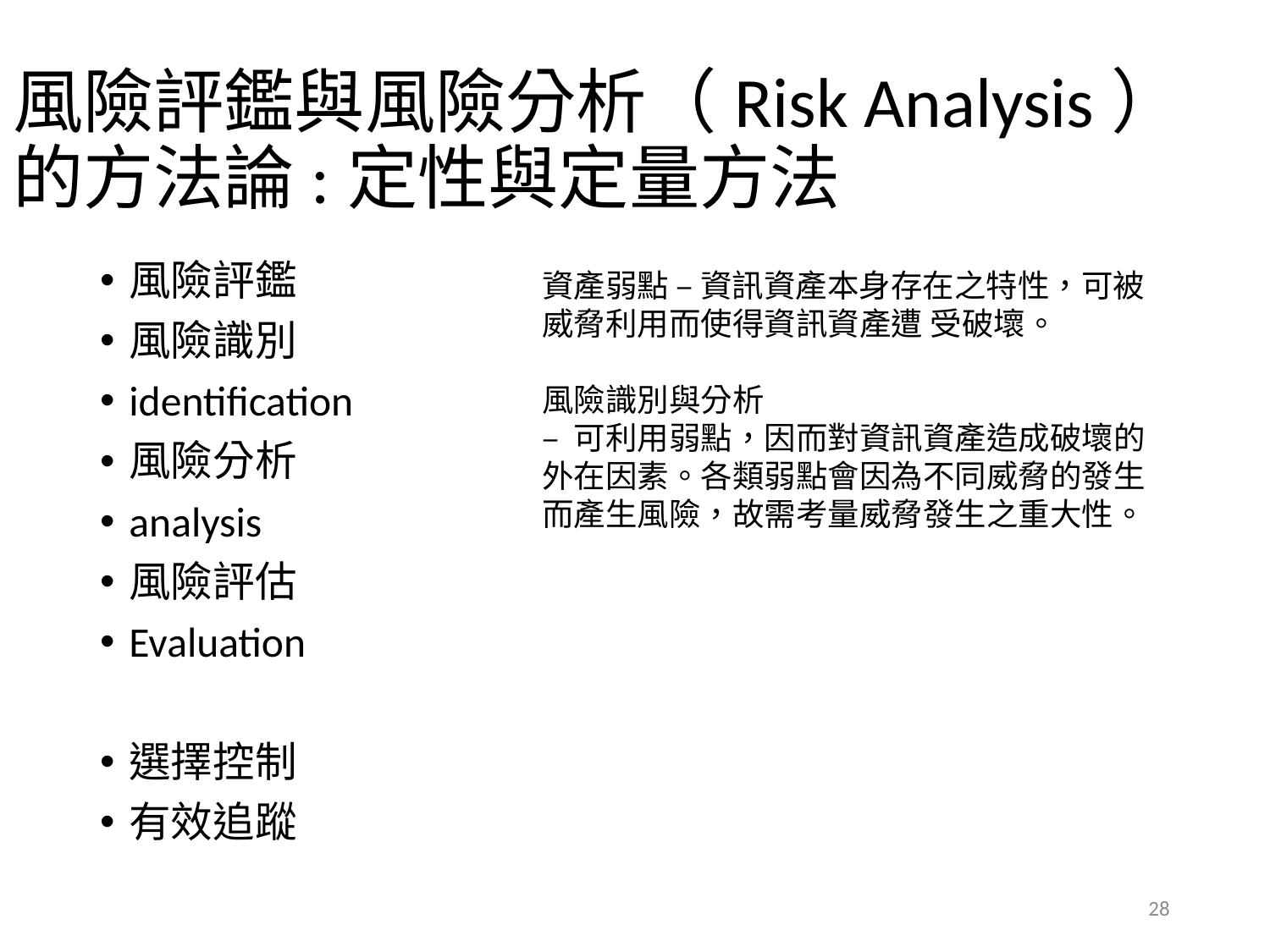

# 風險評鑑與風險分析（Risk Analysis）的方法論:定性與定量方法
風險評鑑
風險識別
identification
風險分析
analysis
風險評估
Evaluation

選擇控制
有效追蹤
資產弱點 – 資訊資產本身存在之特性，可被威脅利用而使得資訊資產遭 受破壞。

風險識別與分析
– 可利用弱點，因而對資訊資產造成破壞的外在因素。各類弱點會因為不同威脅的發生而產生風險，故需考量威脅發生之重大性。
28